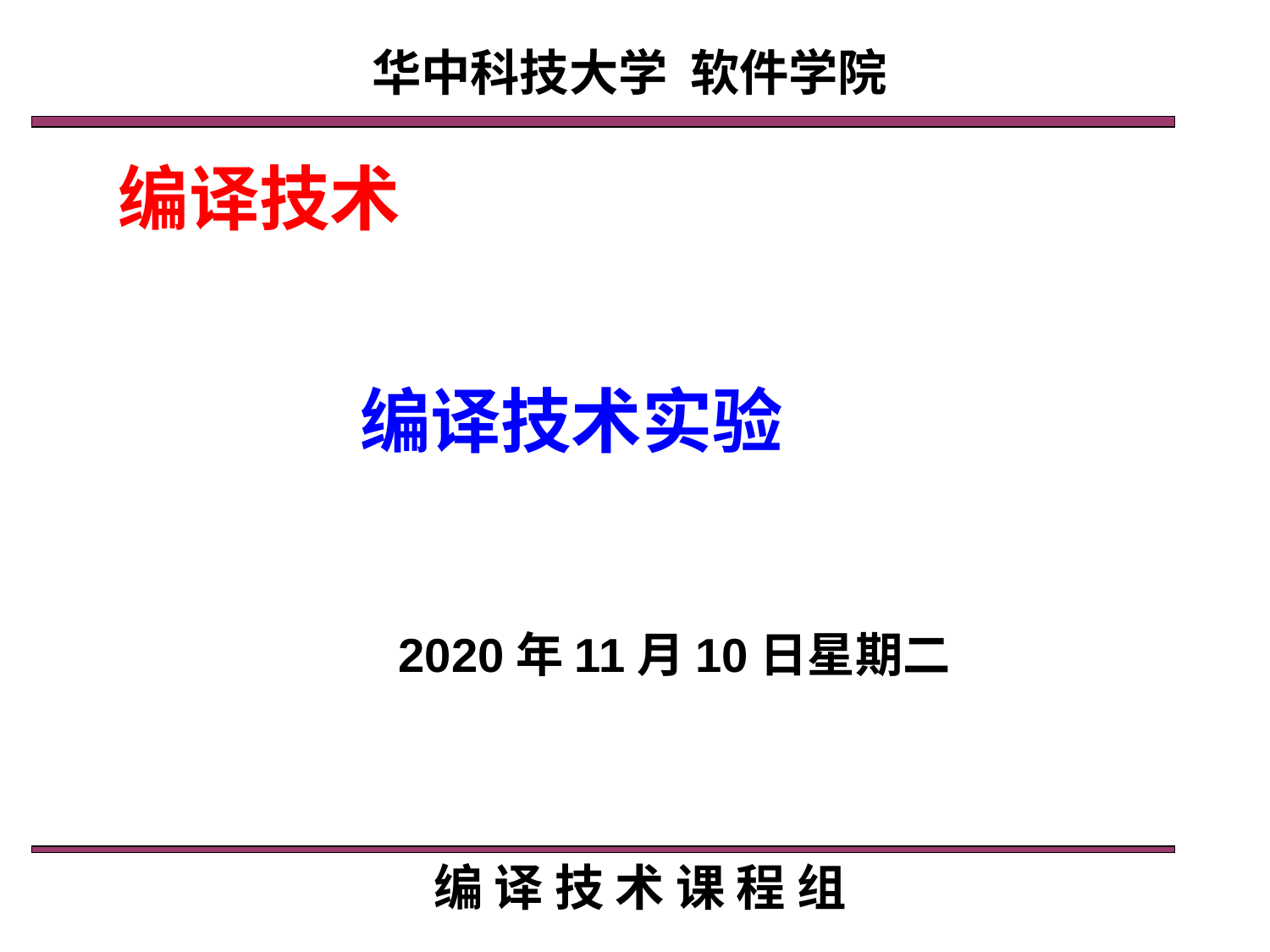

华中科技大学  软件学院
编译技术
# 编译技术实验
2020年11月10日星期二
编 译 技 术 课 程 组